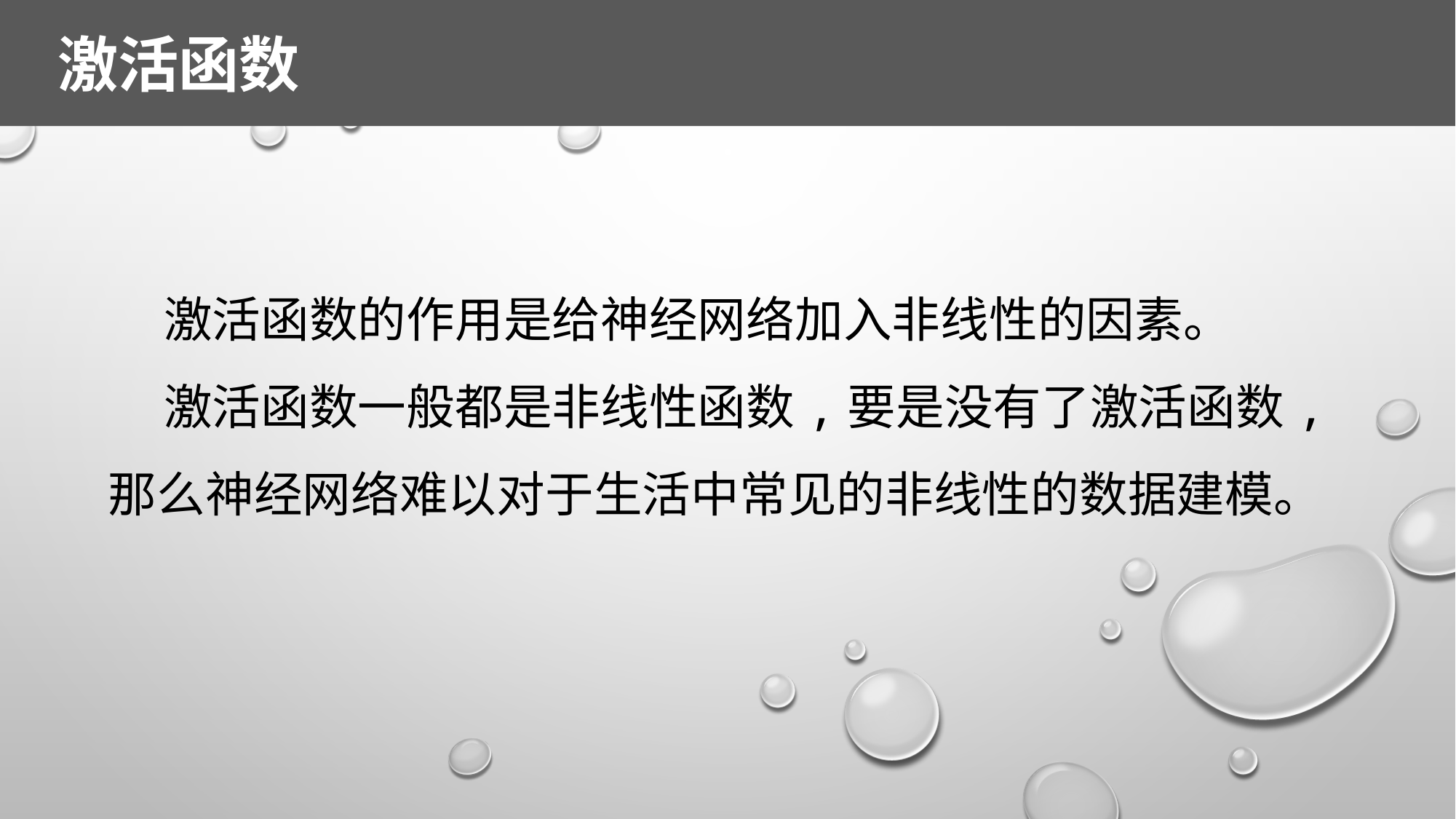

激活函数
    激活函数的作用是给神经网络加入非线性的因素。
    激活函数一般都是非线性函数,要是没有了激活函数,那么神经网络难以对于生活中常见的非线性的数据建模。